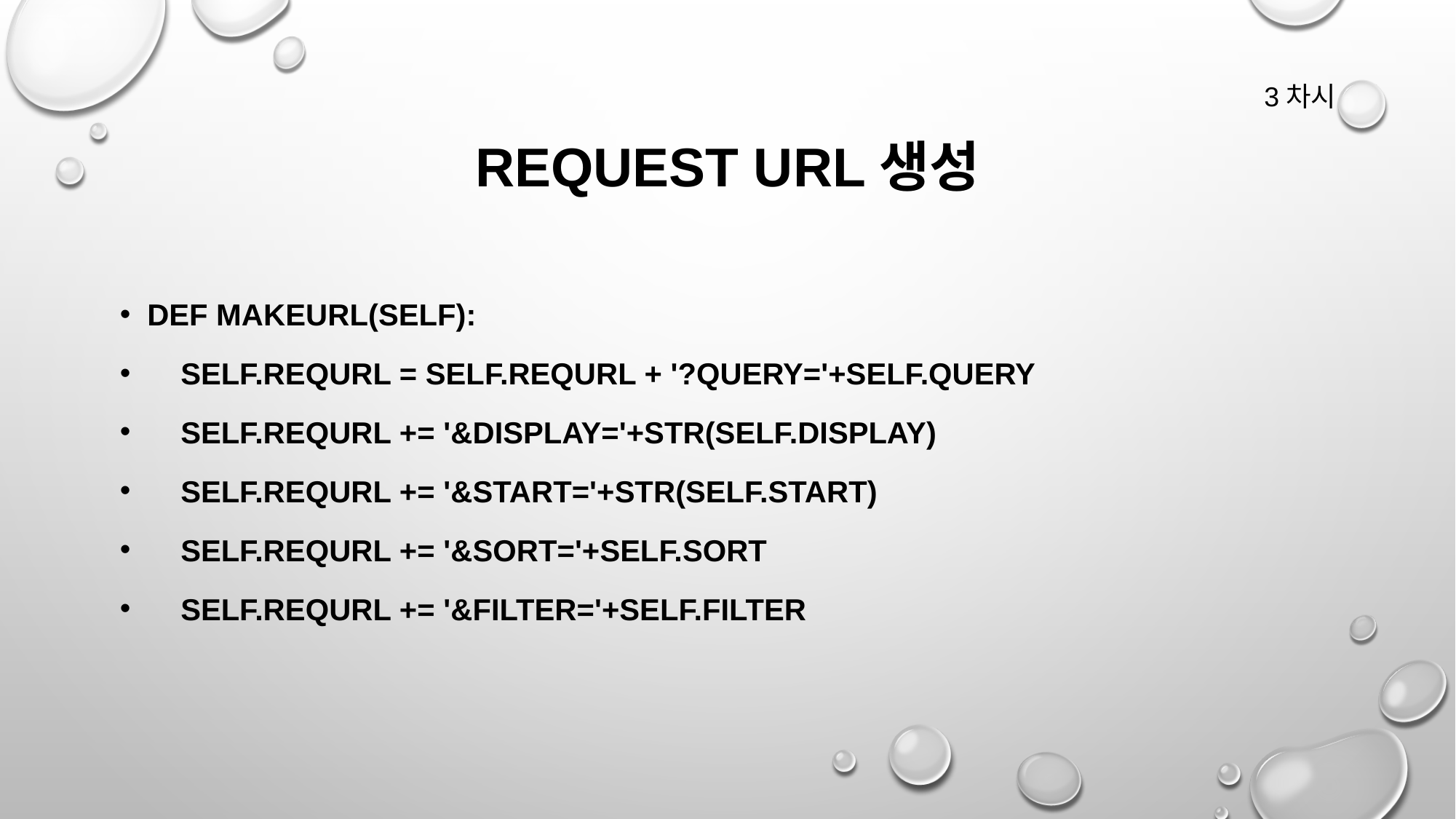

# request url생성
3차시
def makeURL(self):
    self.requrl = self.requrl + '?query='+self.query
    self.requrl += '&display='+str(self.display)
    self.requrl += '&start='+str(self.start)
    self.requrl += '&sort='+self.sort
    self.requrl += '&filter='+self.filter